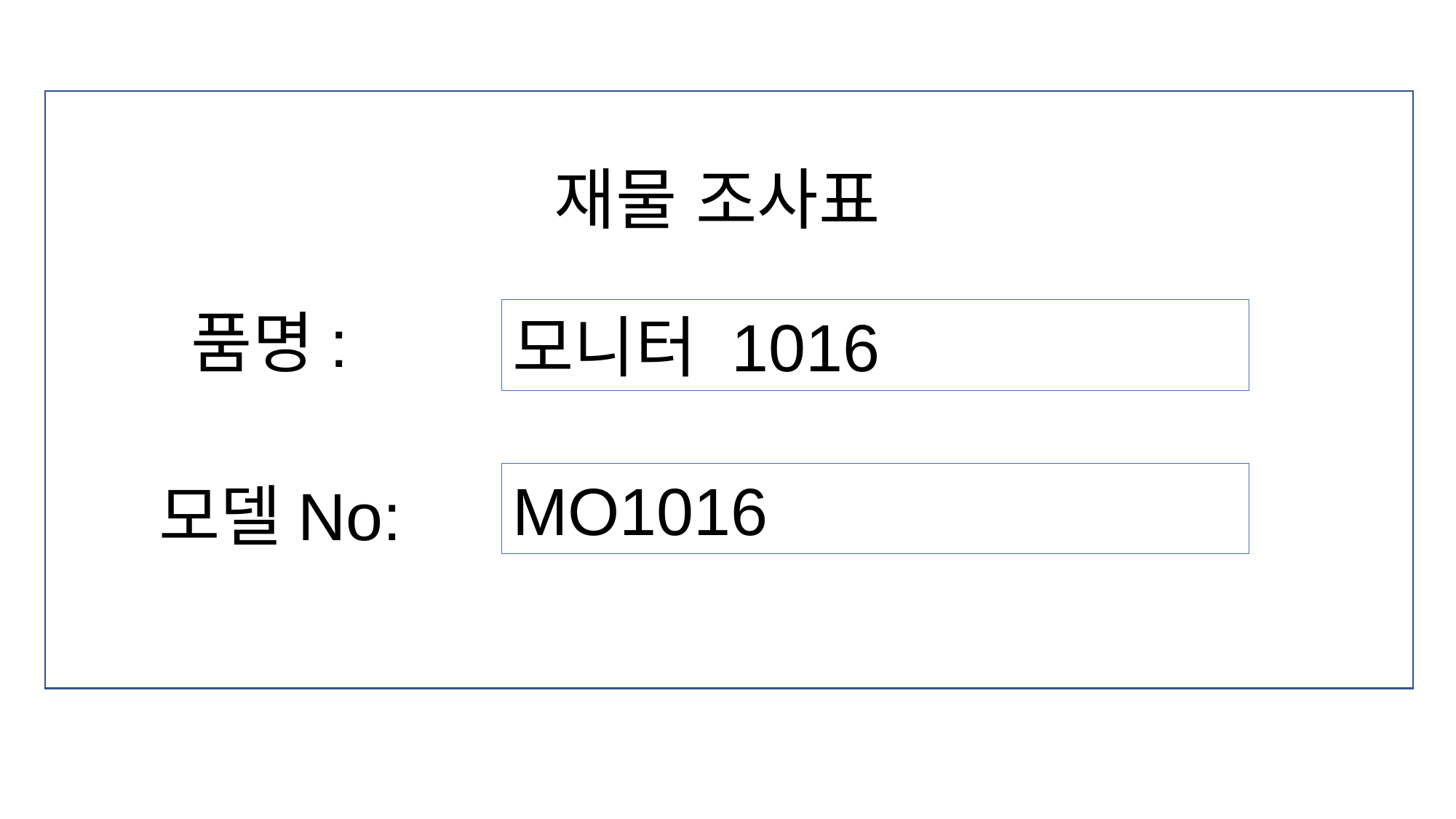

재물 조사표
품명:
모니터 1016
MO1016
모델No: